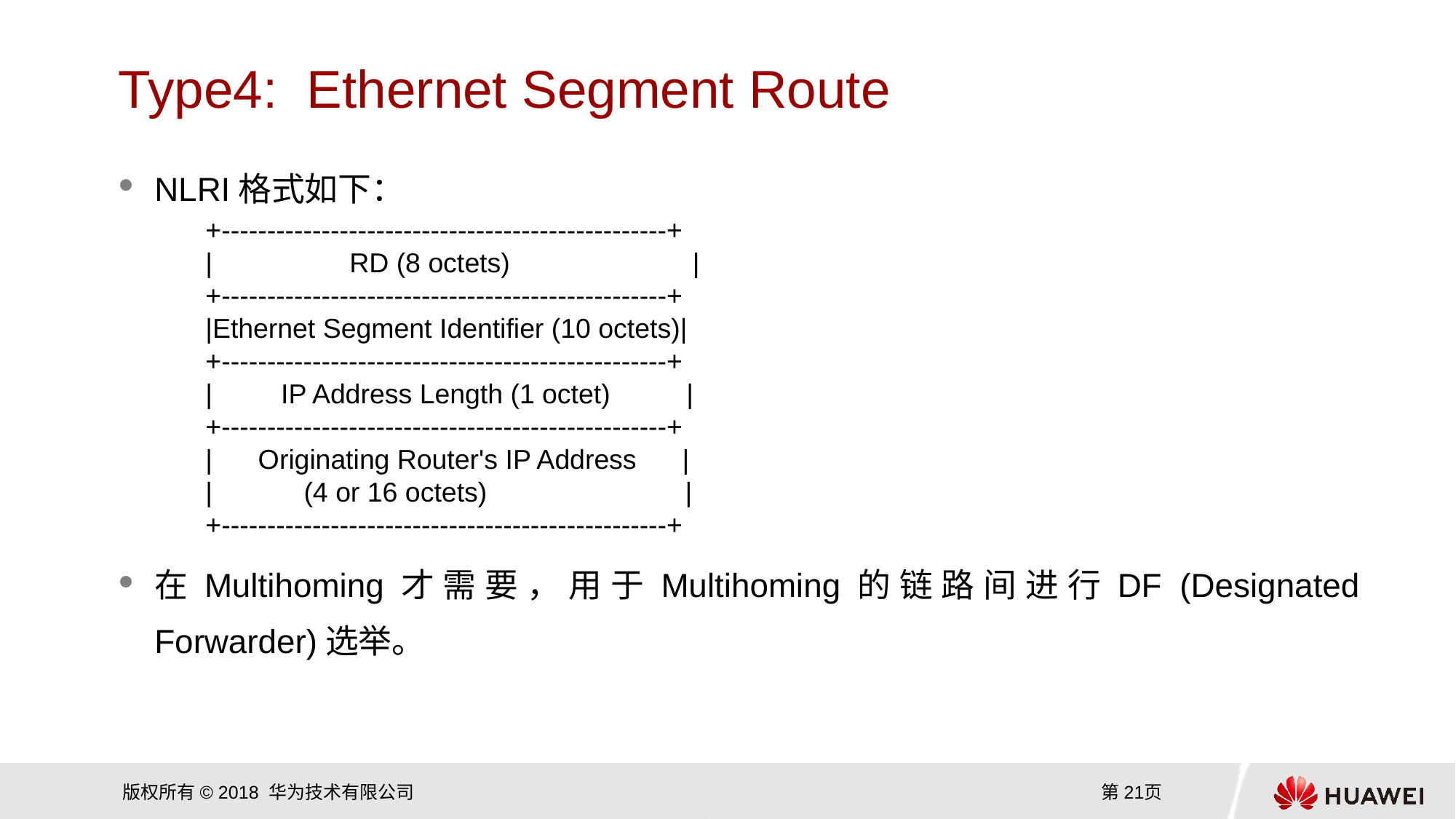

# Type4:  Ethernet Segment Route
NLRI格式如下：

在Multihoming才需要，用于Multihoming的链路间进行DF (Designated Forwarder)选举。

+-------------------------------------------------+
|                  RD (8 octets)                        |
+-------------------------------------------------+
|Ethernet Segment Identifier (10 octets)|
+-------------------------------------------------+
|         IP Address Length (1 octet)          |
+-------------------------------------------------+
|      Originating Router's IP Address      |
|            (4 or 16 octets)                          |
+-------------------------------------------------+